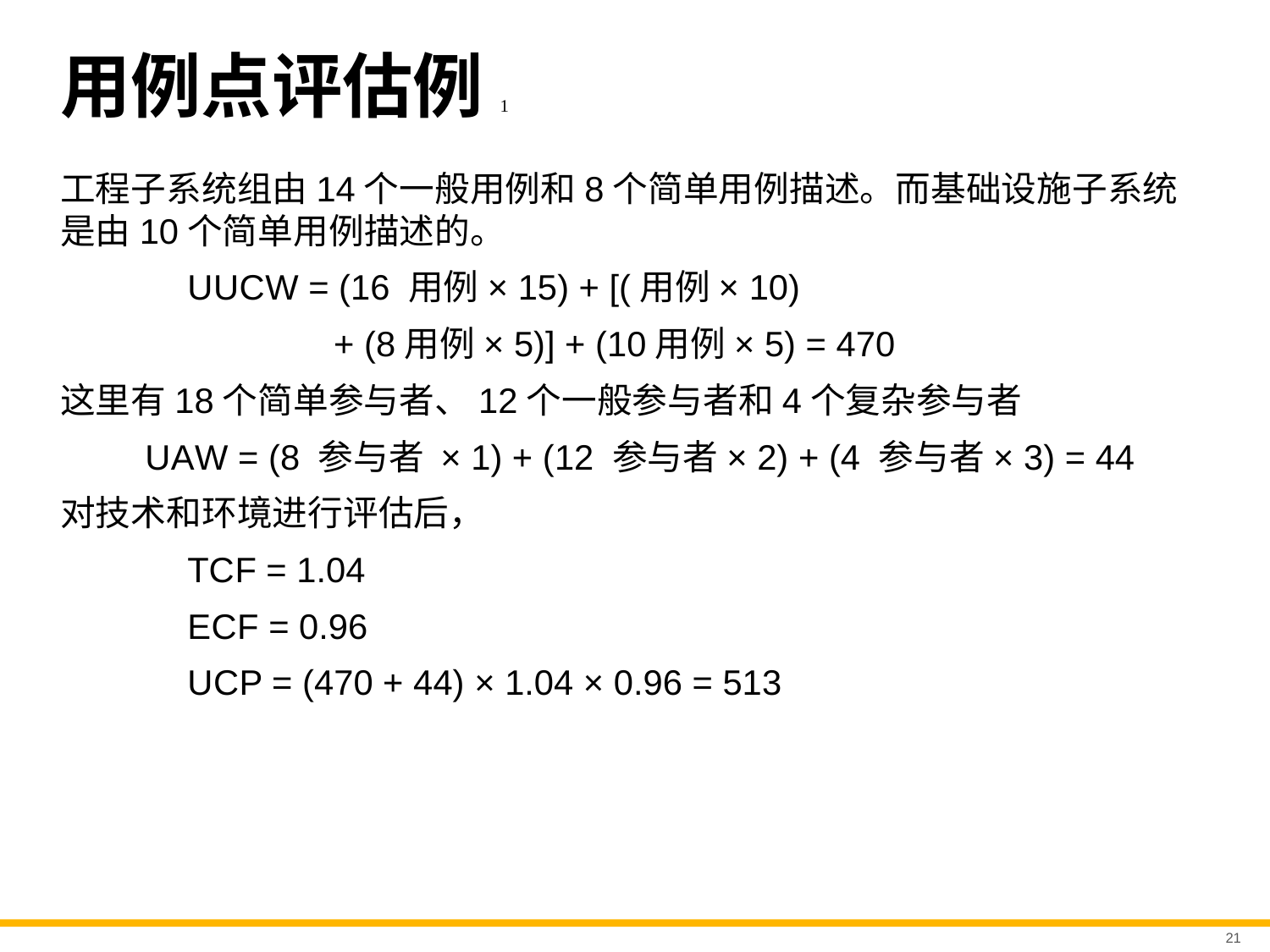

# 用例点评估例1
工程子系统组由14个一般用例和8个简单用例描述。而基础设施子系统是由10个简单用例描述的。
	U U C W = (16 用例× 15) + [(用例× 10)
		  + (8用例× 5)] + (10用例× 5) = 470
这里有18个简单参与者、12个一般参与者和4个复杂参与者
 U A W = (8 参与者 × 1) + (12 参与者× 2) + (4 参与者× 3) = 44
对技术和环境进行评估后，
	TC F = 1.04
	E C F = 0.96
	U C P = (470 + 44) × 1.04 × 0.96 = 513
21